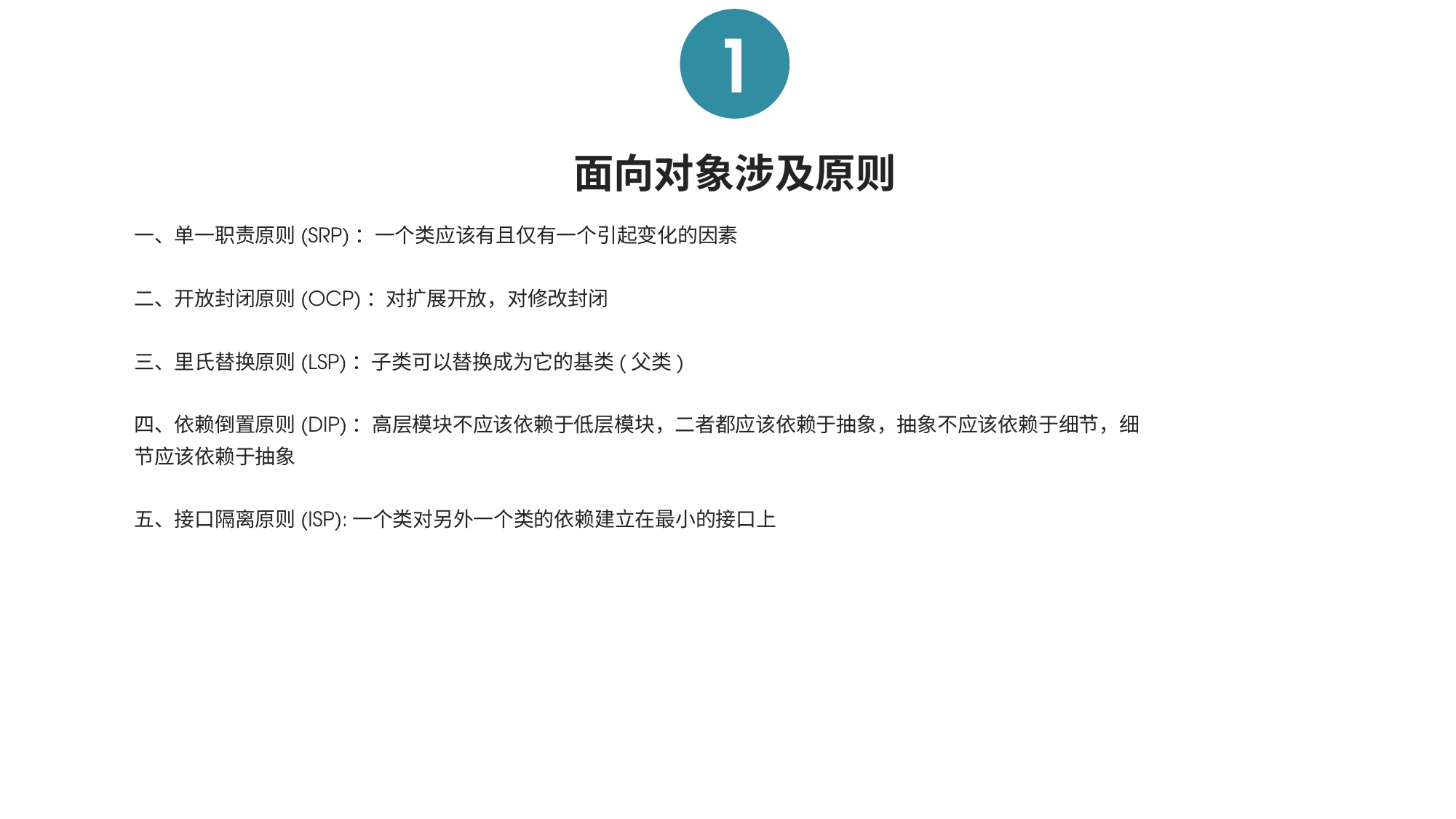

1
面向对象涉及原则

一、单一职责原则(SRP)：一个类应该有且仅有一个引起变化的因素

二、开放封闭原则(OCP)：对扩展开放，对修改封闭

三、里氏替换原则(LSP)：子类可以替换成为它的基类(父类)

四、依赖倒置原则(DIP)：高层模块不应该依赖于低层模块，二者都应该依赖于抽象，抽象不应该依赖于细节，细节应该依赖于抽象

五、接口隔离原则(ISP):一个类对另外一个类的依赖建立在最小的接口上